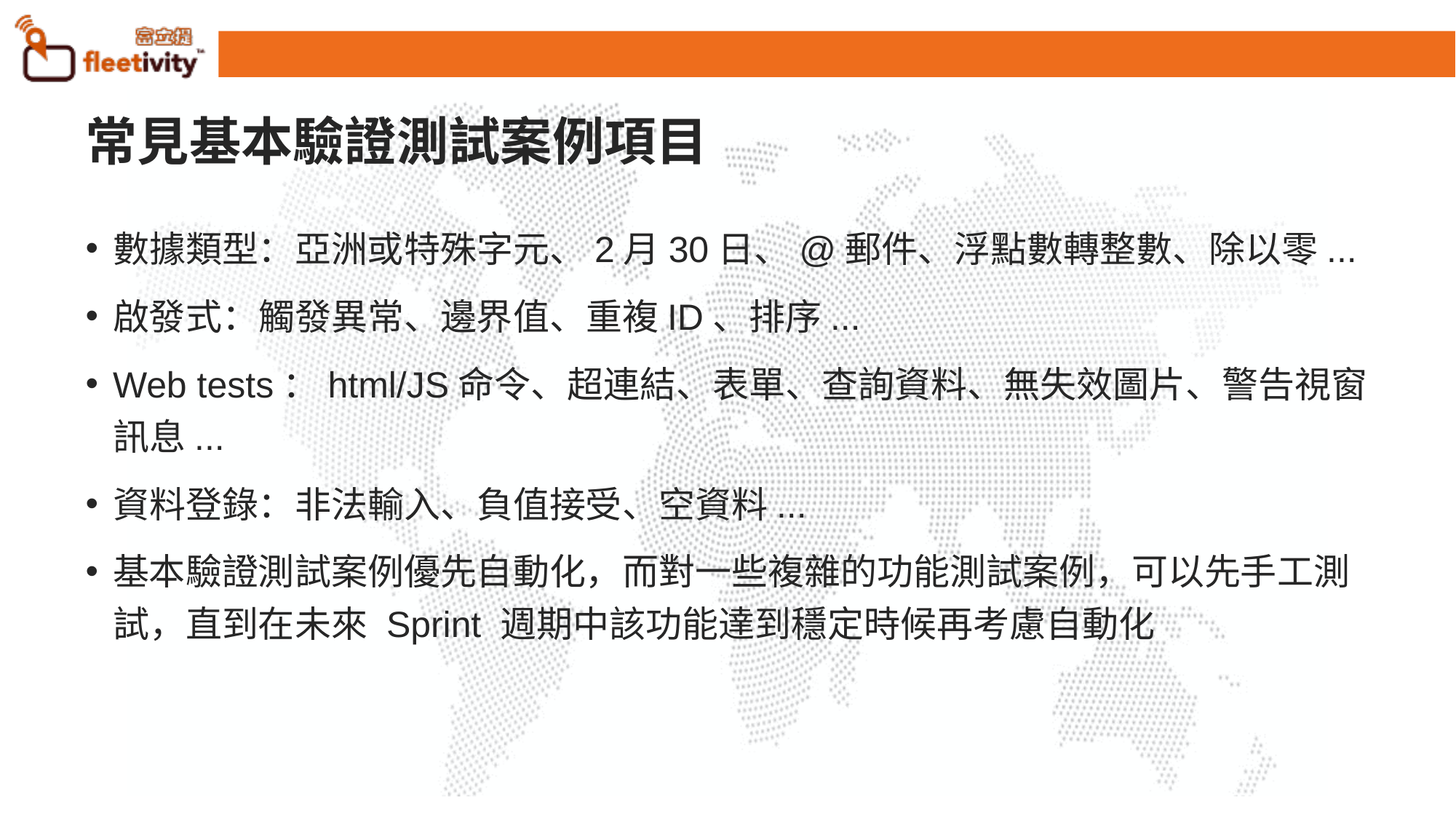

# 常見基本驗證測試案例項目
數據類型：亞洲或特殊字元、2月30日、@郵件、浮點數轉整數、除以零...
啟發式：觸發異常、邊界值、重複ID、排序...
Web tests：html/JS命令、超連結、表單、查詢資料、無失效圖片、警告視窗訊息...
資料登錄：非法輸入、負值接受、空資料...
基本驗證測試案例優先自動化，而對一些複雜的功能測試案例，可以先手工測試，直到在未來 Sprint 週期中該功能達到穩定時候再考慮自動化